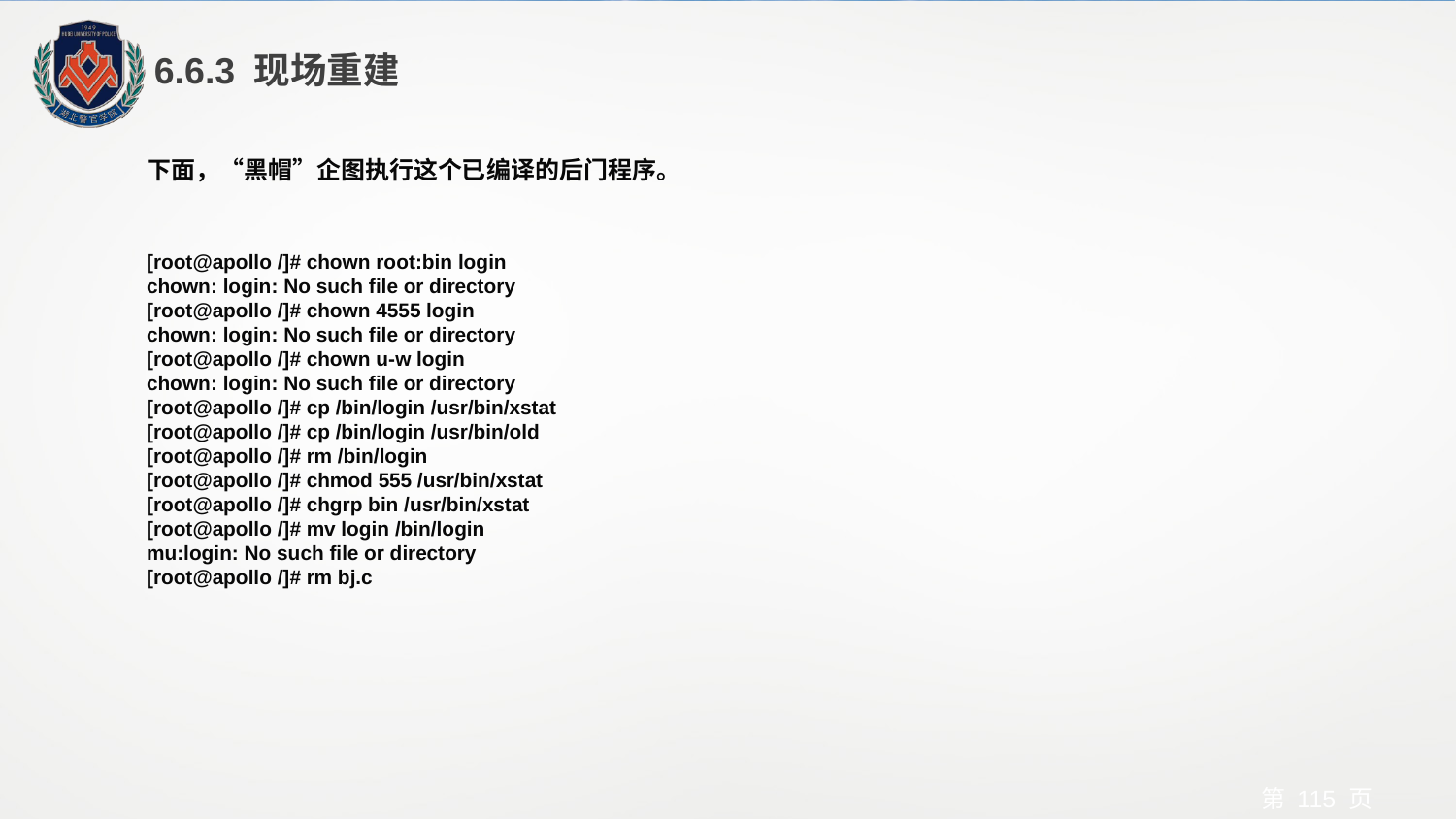

6.6.3 现场重建
下面，“黑帽”企图执行这个已编译的后门程序。

[root@apollo /]# chown root:bin login
chown: login: No such file or directory
[root@apollo /]# chown 4555 login
chown: login: No such file or directory
[root@apollo /]# chown u-w login
chown: login: No such file or directory
[root@apollo /]# cp /bin/login /usr/bin/xstat
[root@apollo /]# cp /bin/login /usr/bin/old
[root@apollo /]# rm /bin/login
[root@apollo /]# chmod 555 /usr/bin/xstat
[root@apollo /]# chgrp bin /usr/bin/xstat
[root@apollo /]# mv login /bin/login
mu:login: No such file or directory
[root@apollo /]# rm bj.c